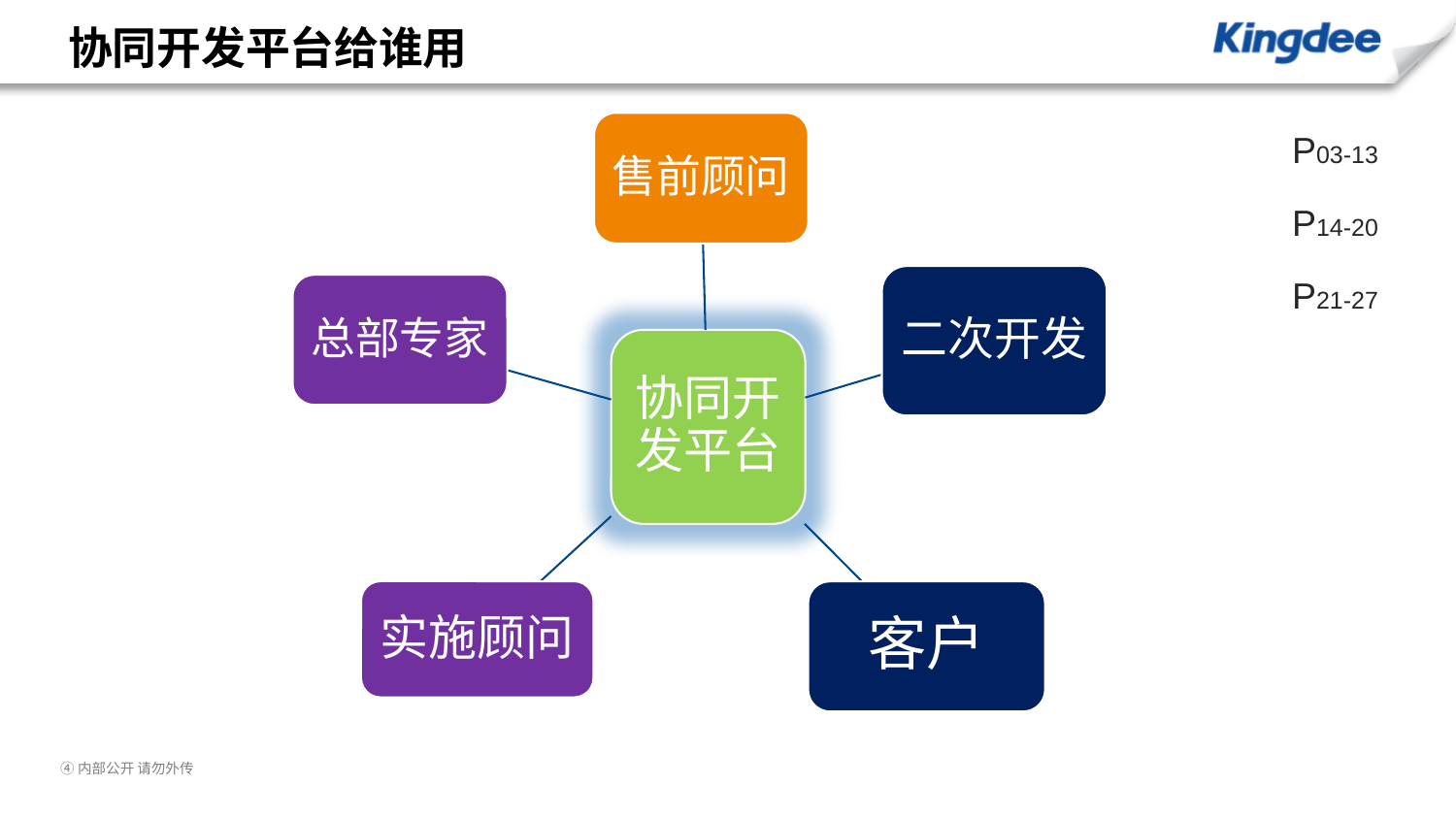

# 协同开发平台给谁用
协同开发平台
售前顾问
二次开发
客户
实施顾问
总部专家
P03-13
P14-20
P21-27